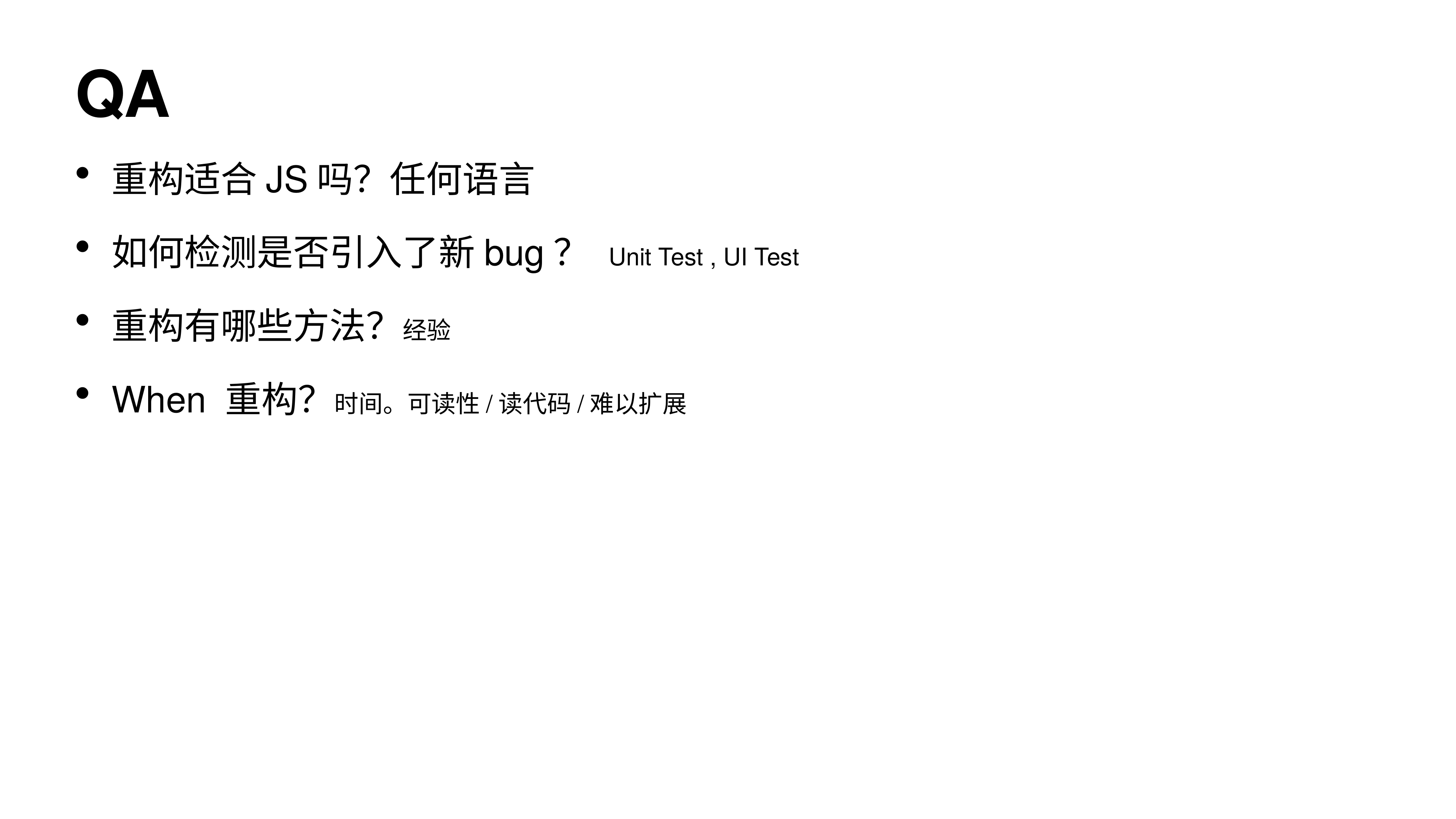

# QA
重构适合JS吗？任何语言
如何检测是否引入了新bug？ Unit Test , UI Test
重构有哪些方法？经验
When 重构？时间。可读性/读代码/难以扩展